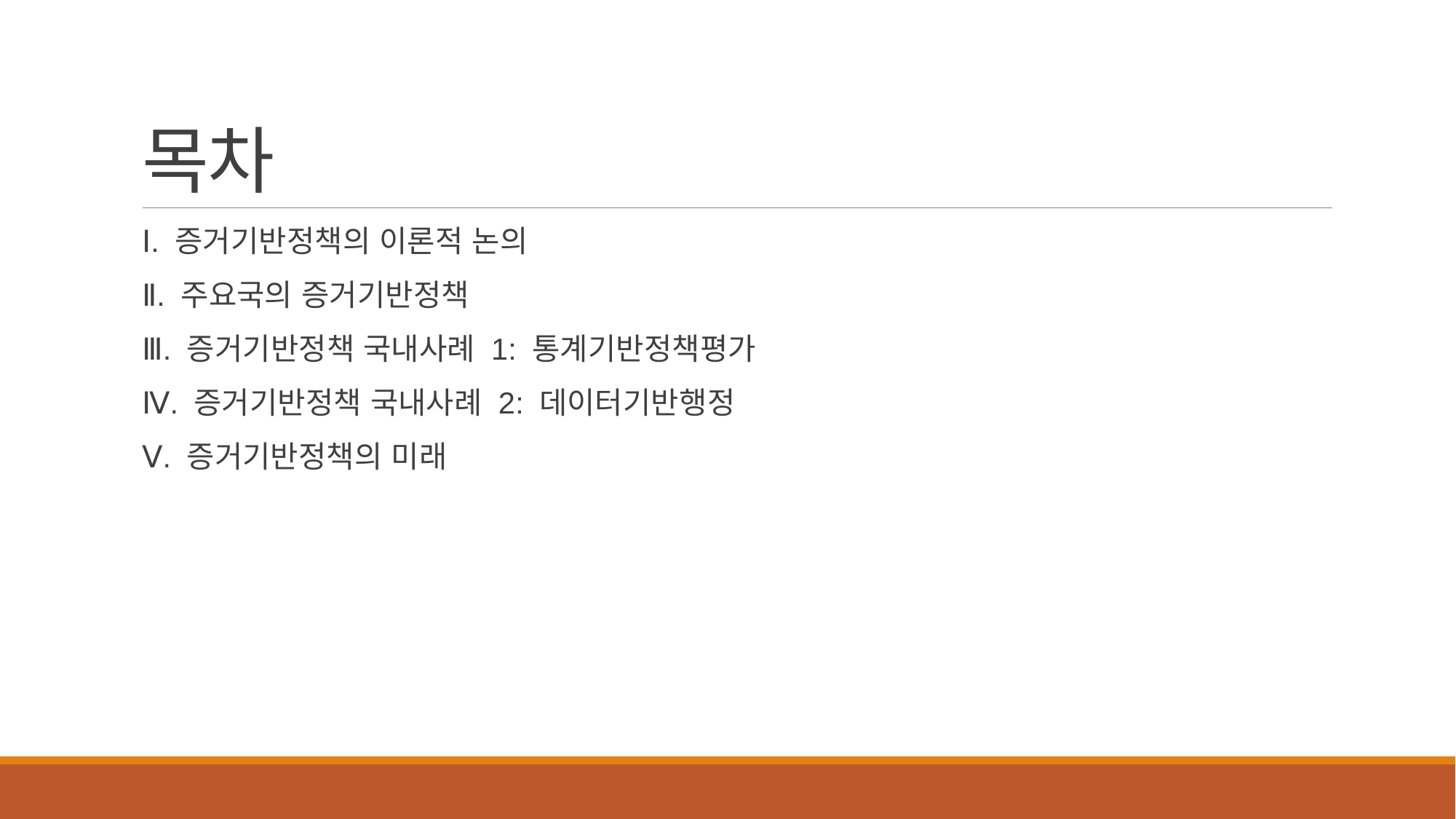

# 목차
Ⅰ. 증거기반정책의 이론적 논의
Ⅱ. 주요국의 증거기반정책
Ⅲ. 증거기반정책 국내사례 1: 통계기반정책평가
Ⅳ. 증거기반정책 국내사례 2: 데이터기반행정
Ⅴ. 증거기반정책의 미래